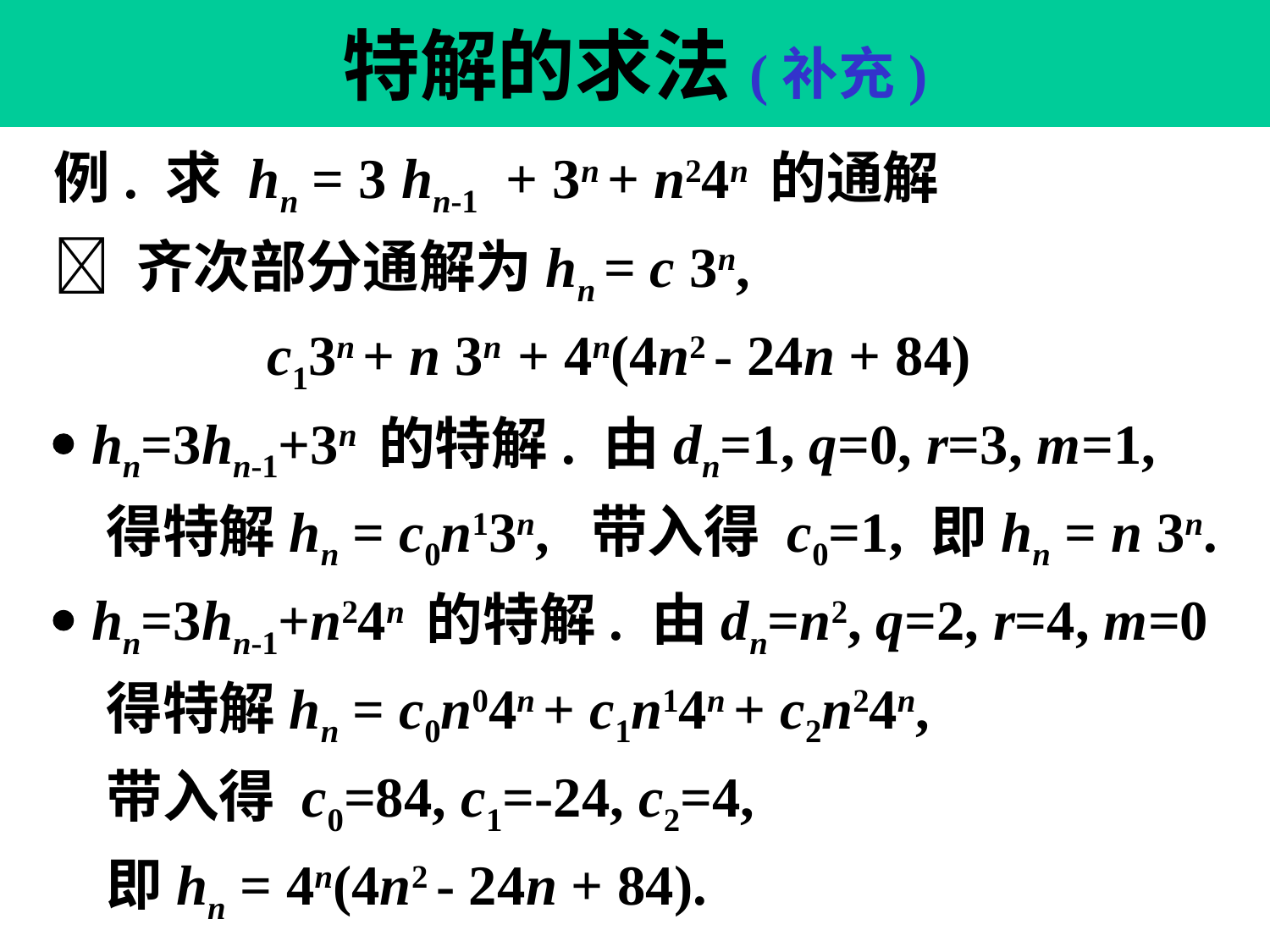

# 特解的求法(补充)
例. 求 hn = 3 hn-1  + 3n + n24n 的通解
• 齐次部分通解为hn = c 3n,
               c13n + n 3n  + 4n(4n2 - 24n + 84)
• hn=3hn-1+3n 的特解. 由dn=1, q=0, r=3, m=1,
   得特解hn = c0n13n,  带入得 c0=1, 即hn = n 3n.
• hn=3hn-1+n24n 的特解. 由dn=n2, q=2, r=4, m=0
   得特解hn = c0n04n + c1n14n + c2n24n,
   带入得 c0=84, c1=-24, c2=4,
   即hn = 4n(4n2 - 24n + 84).